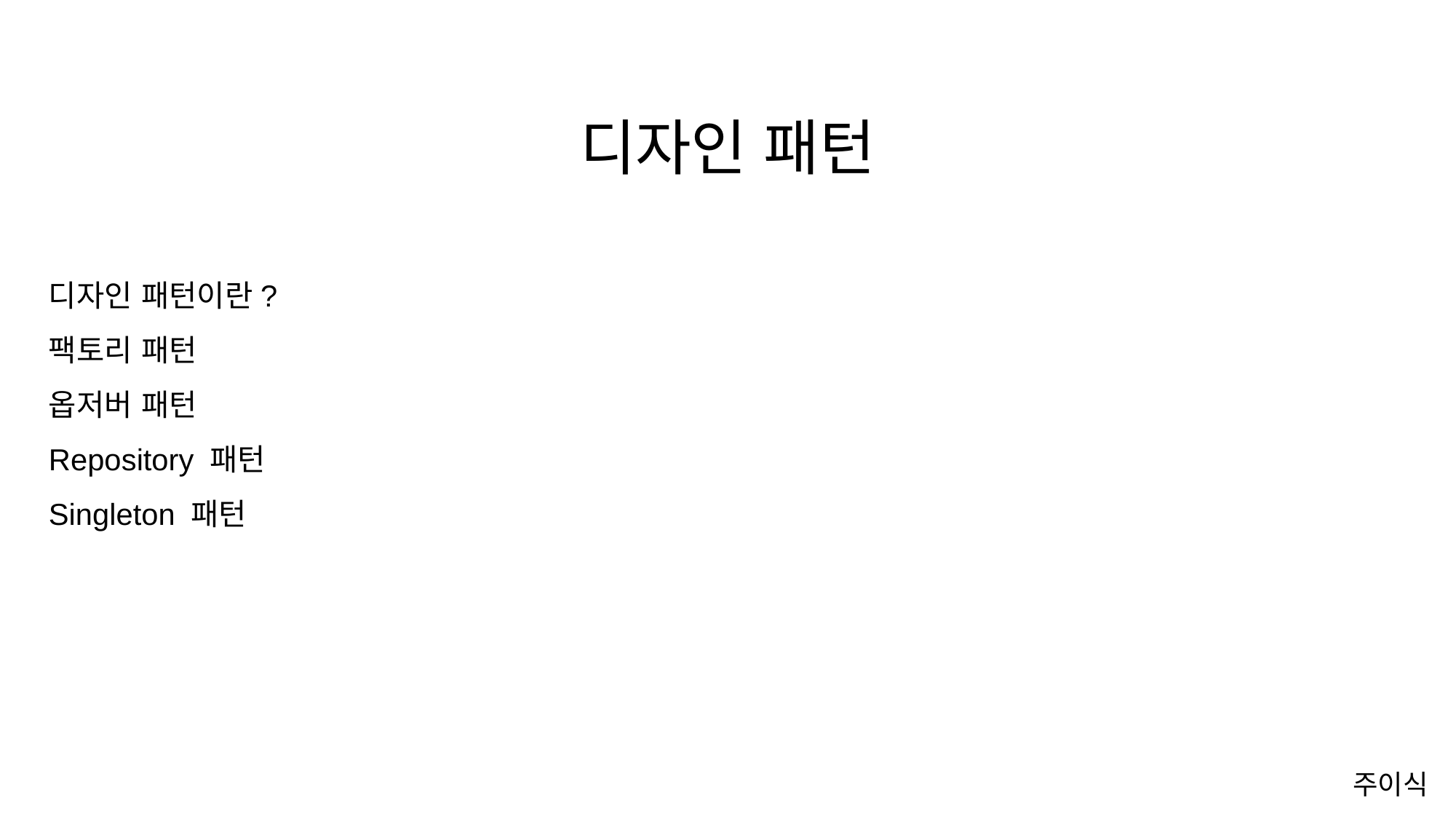

디자인 패턴
디자인 패턴이란?

팩토리 패턴

옵저버 패턴

Repository 패턴

Singleton 패턴
주이식